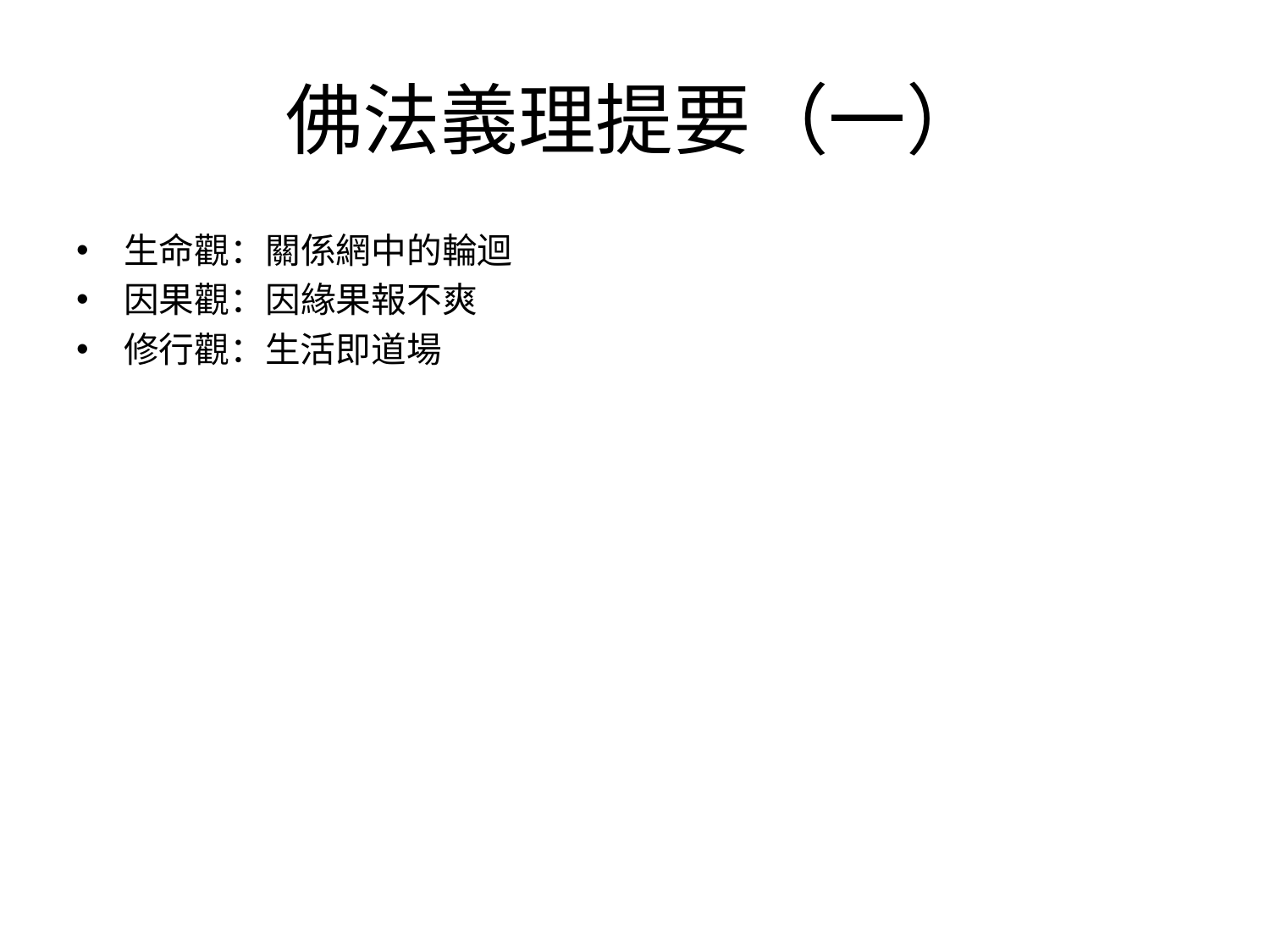

# 佛法義理提要（一）
生命觀：關係網中的輪迴
因果觀：因緣果報不爽
修行觀：生活即道場